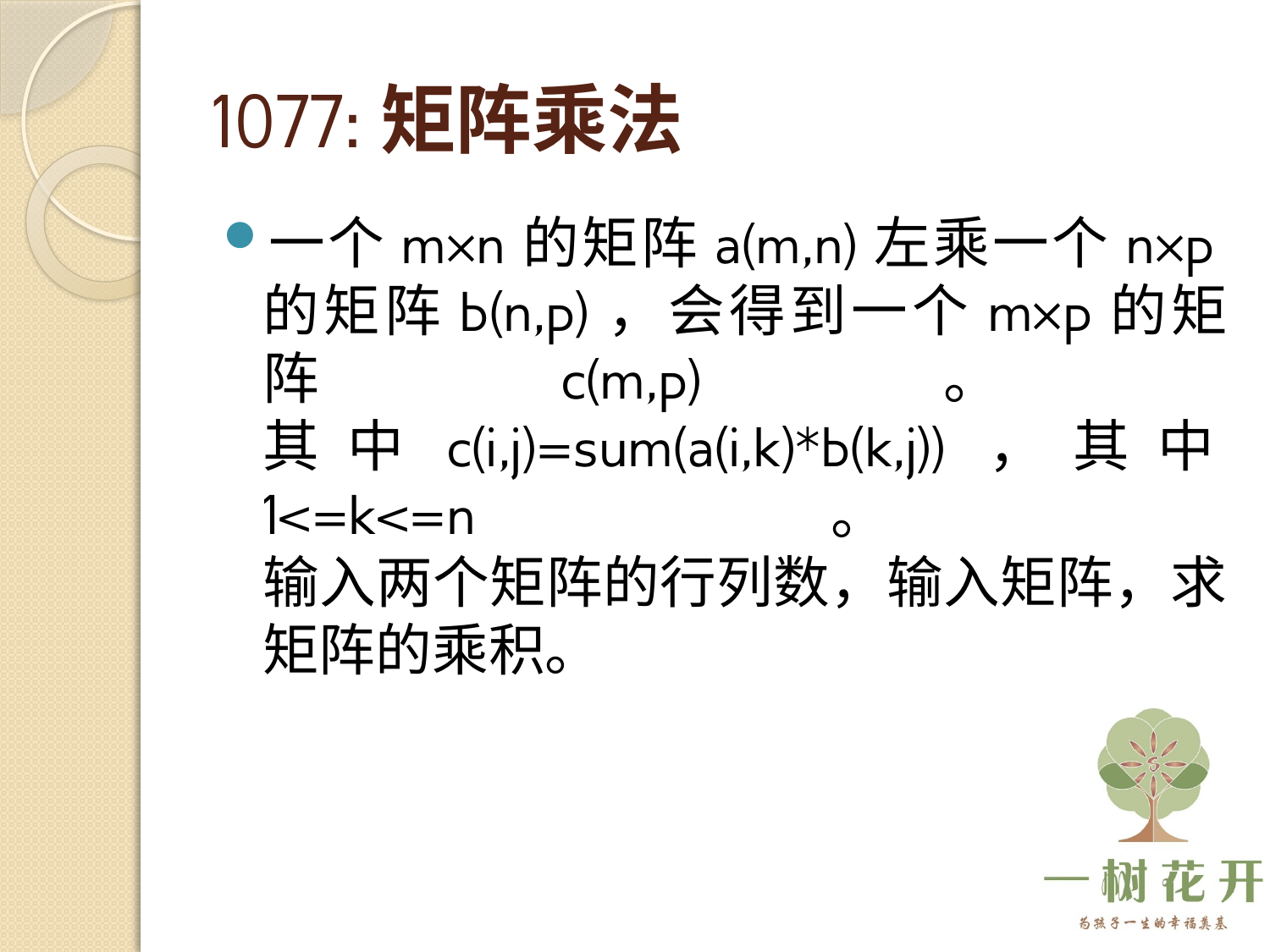

# 1077:矩阵乘法
一个m×n的矩阵a(m,n)左乘一个n×p的矩阵b(n,p)，会得到一个m×p的矩阵c(m,p)。
其中c(i,j)=sum(a(i,k)*b(k,j))，其中1<=k<=n。
输入两个矩阵的行列数，输入矩阵，求矩阵的乘积。